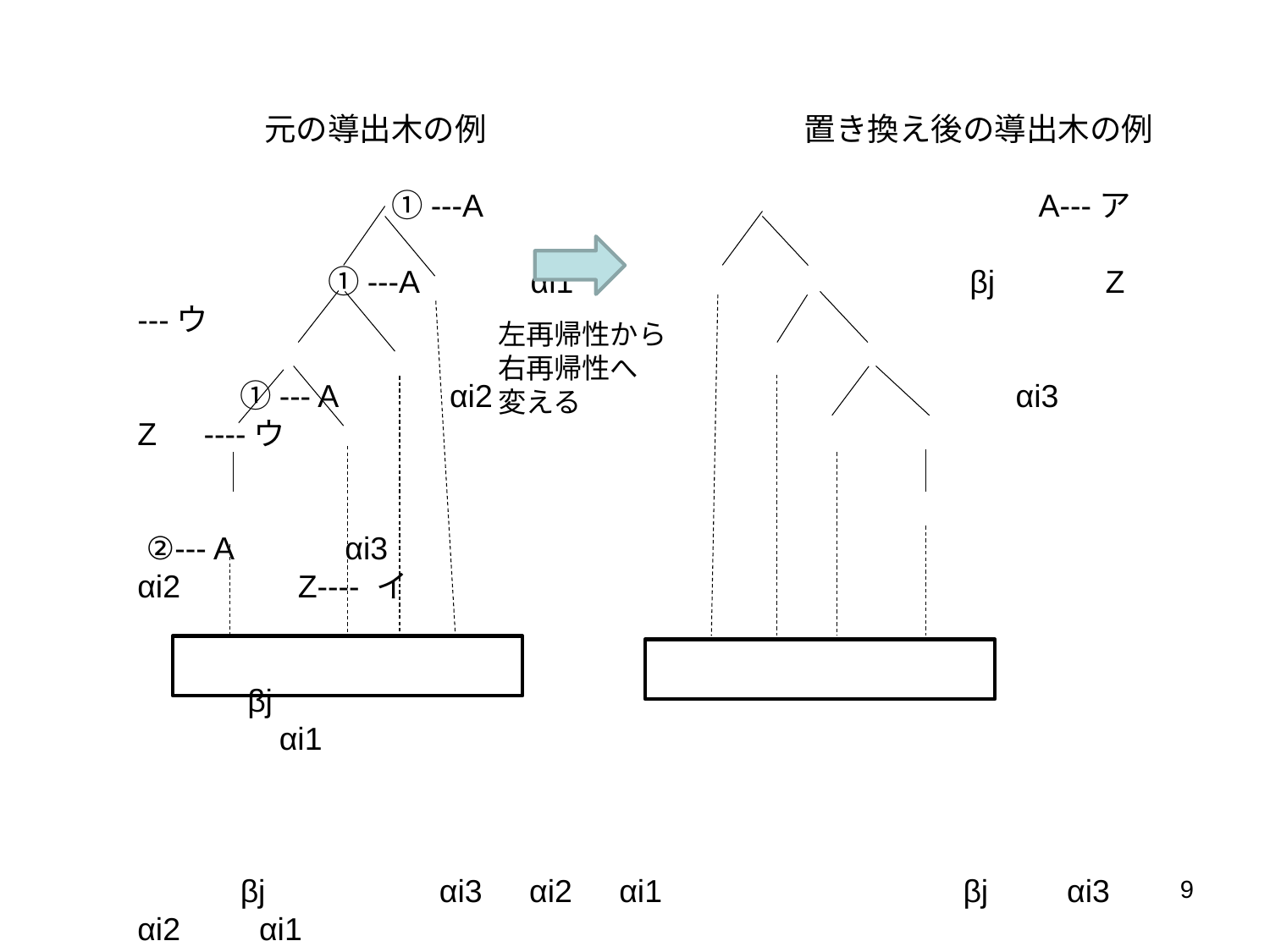

元の導出木の例　　　　　　　　　　置き換え後の導出木の例

　　　　　　　　①---A　　　　　　　　　　　　　　　　　A---ア

　　　　　　①---A　　　αi1　　　　　　　　　　　　βj　　　Z ---ウ

　　　 ①--- A　　　αi2　　　　　　　　　　　　　　　　αi3　　　Z　----ウ

 ②--- A　　　αi3　　　　　　　　　　　　　　　　　　　　　  αi2　　　 Z---- イ

　　　 βj　　　　　　　　　　　　　　　　　　　　　　　　　　　　　　 　αi1

　　　βj　　　　　αi3　αi2　αi1　　　　　　　　　βj　　αi3　αi2　　αi1

　　　①　A→Aαi　　　　　　　　　　　　　　　　　ア　A→βjZ
　　　②　A→βj　　　　　　　　　　　　　　　　　　イ　Z→αi
　　　　　　　　　　　　　　　　　　　　　　　　　　　ウ　Z→αiZ

左再帰性から
右再帰性へ
変える

9